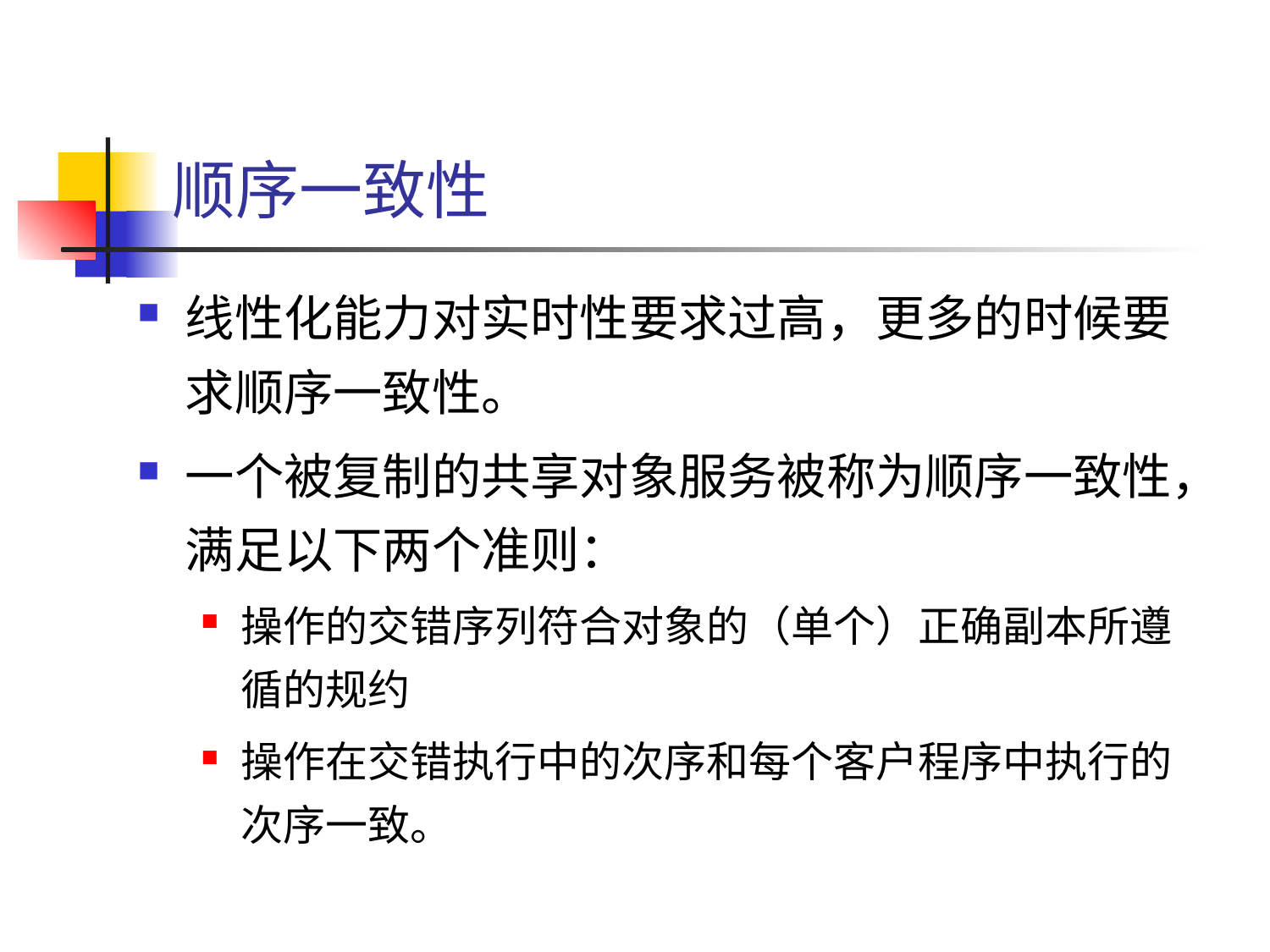

# 顺序一致性
线性化能力对实时性要求过高，更多的时候要求顺序一致性。
一个被复制的共享对象服务被称为顺序一致性，满足以下两个准则：
操作的交错序列符合对象的（单个）正确副本所遵循的规约
操作在交错执行中的次序和每个客户程序中执行的次序一致。